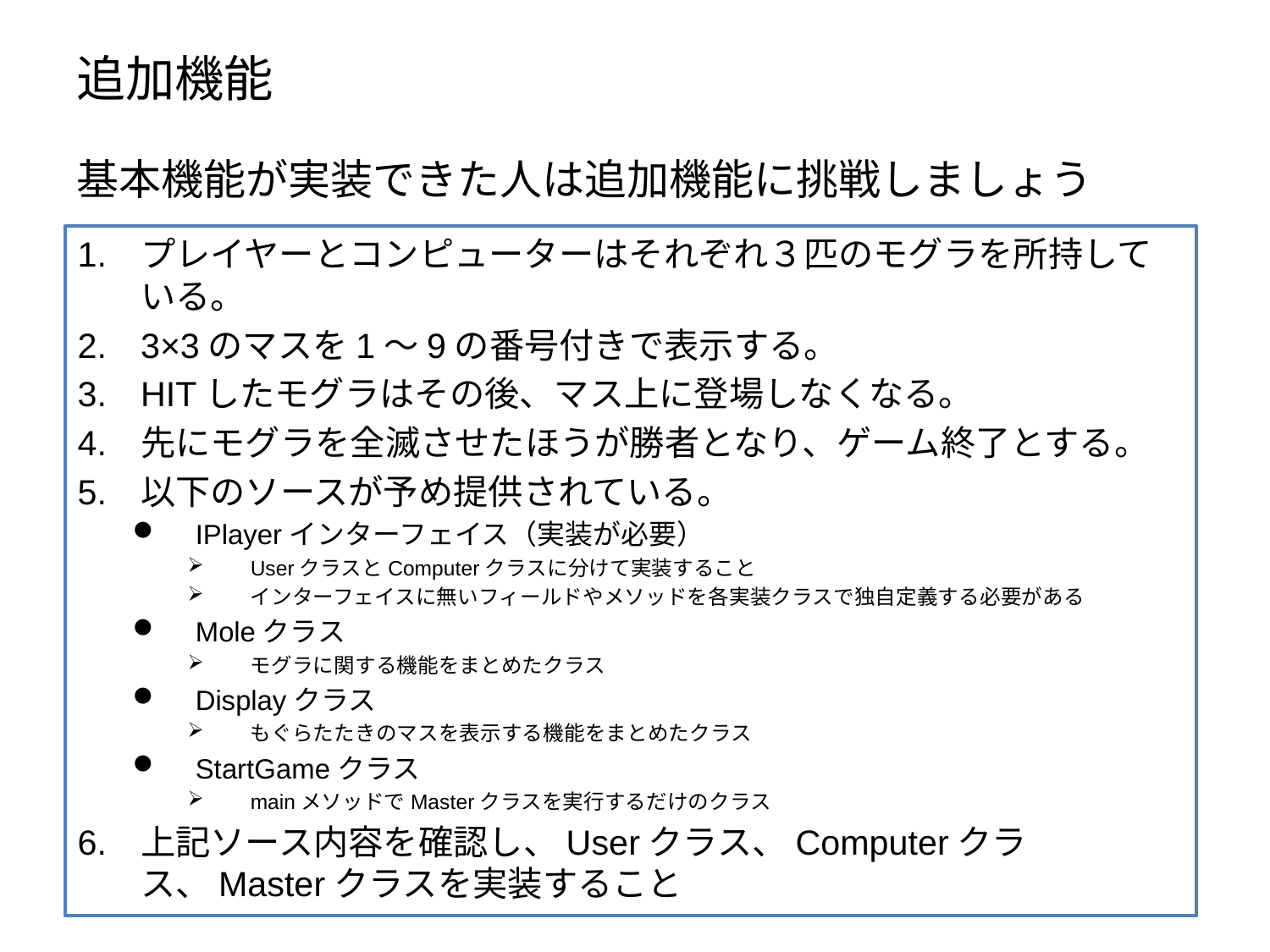

# 追加機能
基本機能が実装できた人は追加機能に挑戦しましょう
プレイヤーとコンピューターはそれぞれ３匹のモグラを所持している。
3×3のマスを1～9の番号付きで表示する。
HITしたモグラはその後、マス上に登場しなくなる。
先にモグラを全滅させたほうが勝者となり、ゲーム終了とする。
以下のソースが予め提供されている。
IPlayerインターフェイス（実装が必要）
UserクラスとComputerクラスに分けて実装すること
インターフェイスに無いフィールドやメソッドを各実装クラスで独自定義する必要がある
Moleクラス
モグラに関する機能をまとめたクラス
Displayクラス
もぐらたたきのマスを表示する機能をまとめたクラス
StartGameクラス
mainメソッドでMasterクラスを実行するだけのクラス
上記ソース内容を確認し、Userクラス、Computerクラス、Masterクラスを実装すること